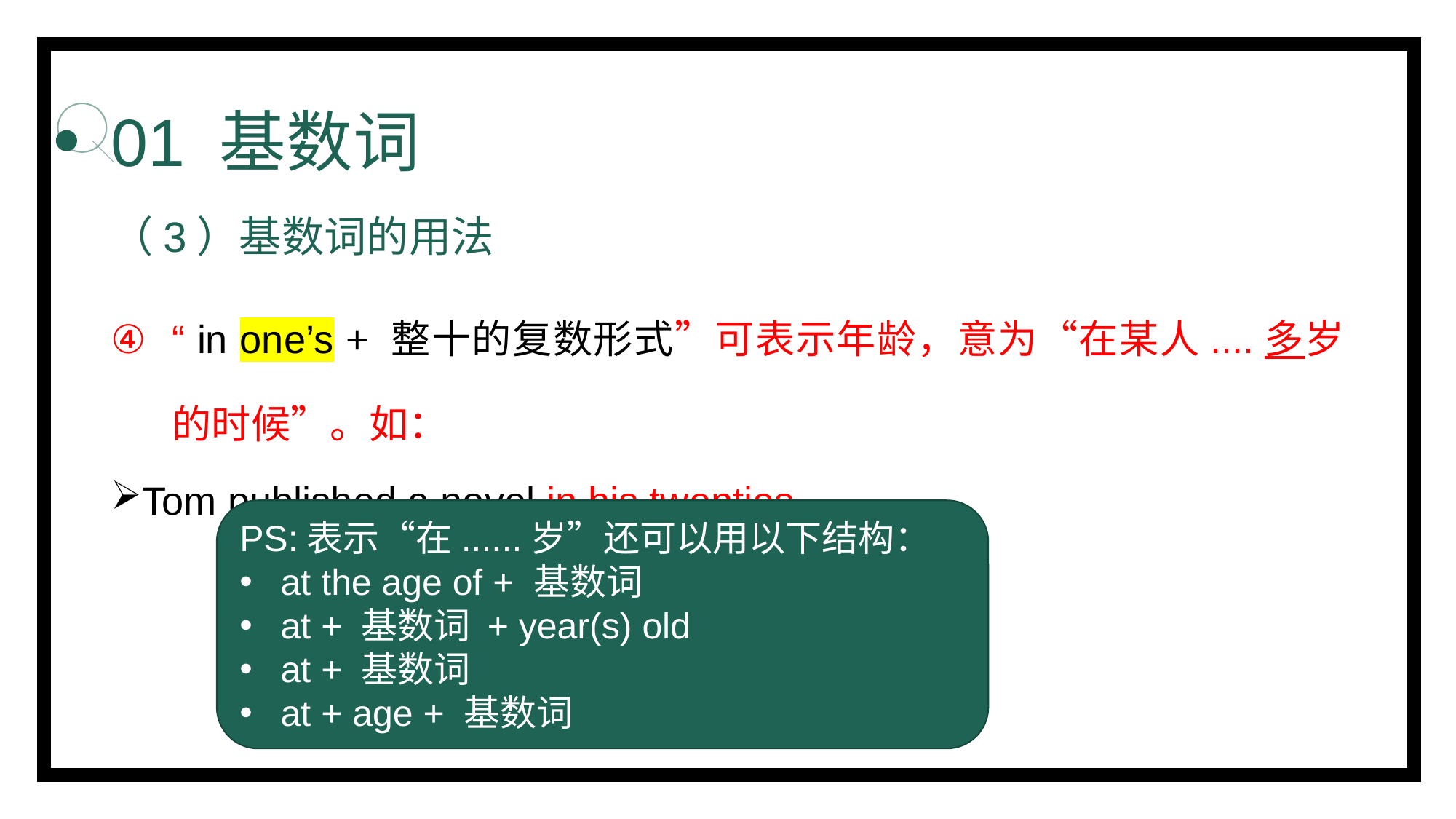

# 01 基数词
（3）基数词的用法
“ in one’s + 整十的复数形式”可表示年龄，意为“在某人....多岁的时候”。如：
Tom published a novel in his twenties.
PS:表示“在......岁”还可以用以下结构：
at the age of + 基数词
at + 基数词 + year(s) old
at + 基数词
at + age + 基数词